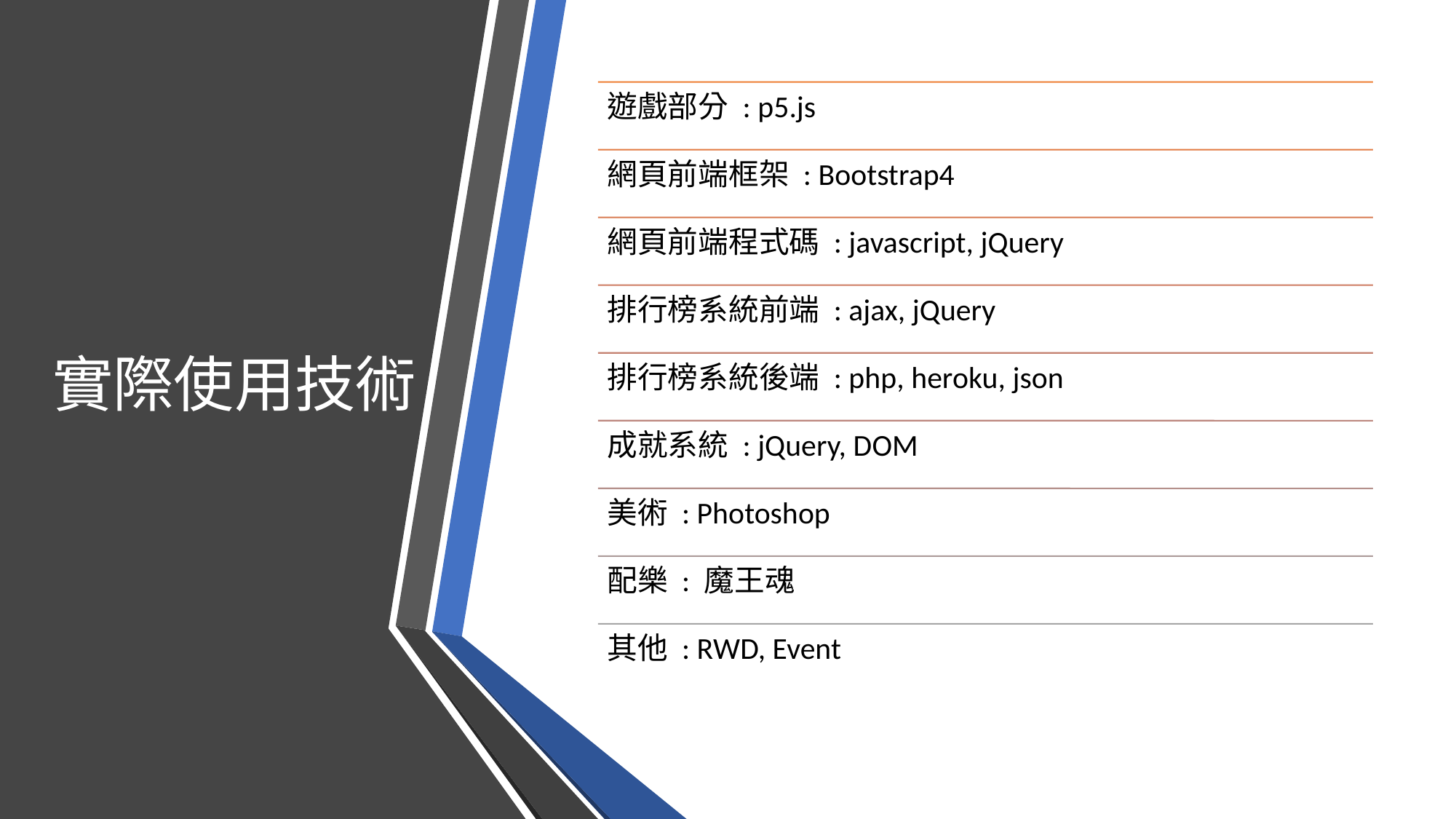

# 實際使用技術
遊戲部分 : p5.js
網頁前端框架 : Bootstrap4
網頁前端程式碼 : javascript, jQuery
排行榜系統前端 : ajax, jQuery
排行榜系統後端 : php, heroku, json
成就系統 : jQuery, DOM
美術 : Photoshop
配樂 : 魔王魂
其他 : RWD, Event